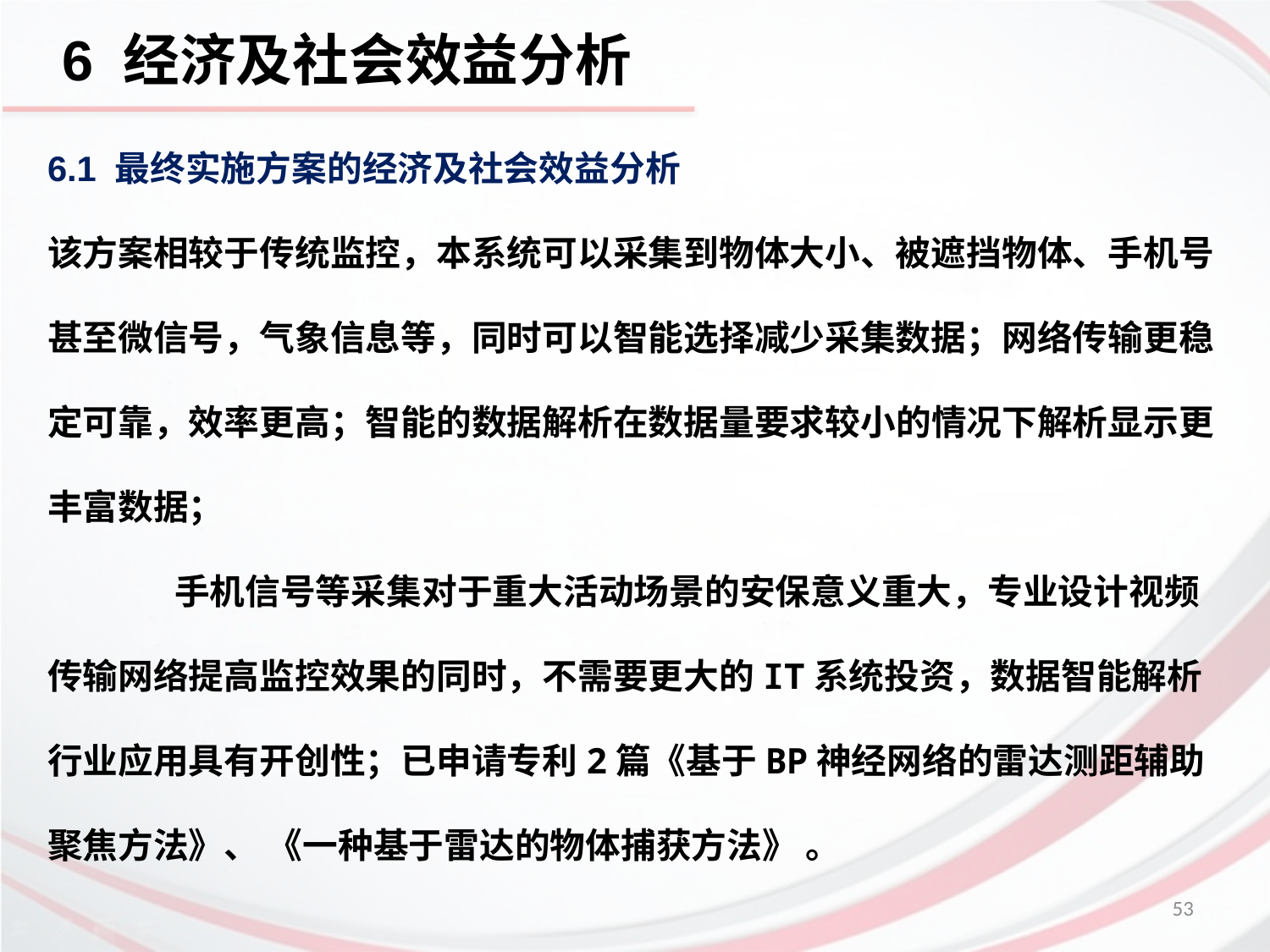

6 经济及社会效益分析
6.1 最终实施方案的经济及社会效益分析
该方案相较于传统监控，本系统可以采集到物体大小、被遮挡物体、手机号甚至微信号，气象信息等，同时可以智能选择减少采集数据；网络传输更稳定可靠，效率更高；智能的数据解析在数据量要求较小的情况下解析显示更丰富数据；
	手机信号等采集对于重大活动场景的安保意义重大，专业设计视频传输网络提高监控效果的同时，不需要更大的IT系统投资，数据智能解析
行业应用具有开创性；已申请专利2篇《基于BP神经网络的雷达测距辅助聚焦方法》、 《一种基于雷达的物体捕获方法》 。

53